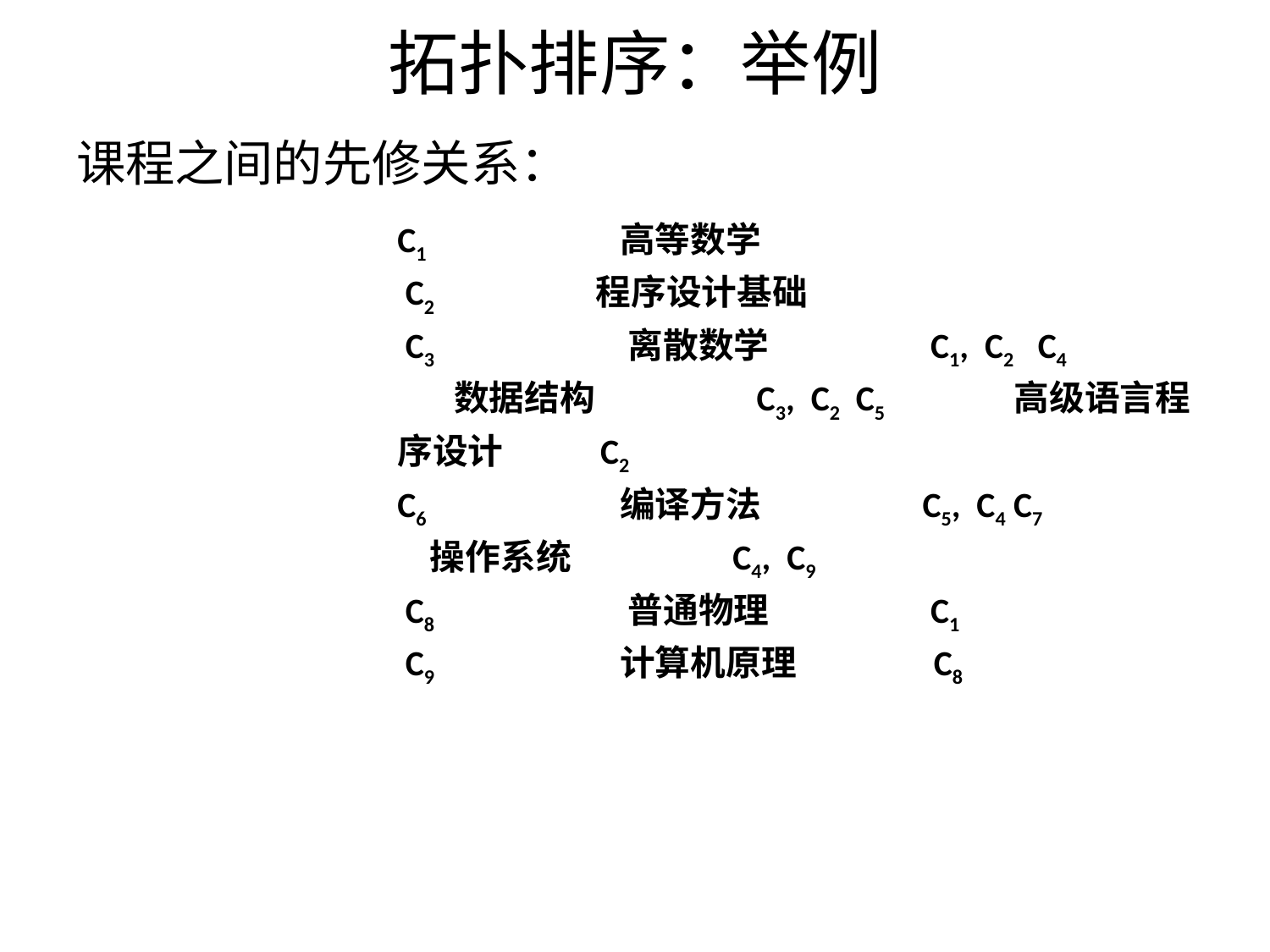

# 拓扑排序：举例
课程之间的先修关系：
C1                       高等数学
 C2                   程序设计基础
 C3                       离散数学                   C1,  C2   C4                       数据结构                   C3,  C2  C5               高级语言程序设计           C2
C6                       编译方法                   C5,  C4 C7                       操作系统                   C4,  C9
 C8                       普通物理                   C1
 C9                      计算机原理                C8